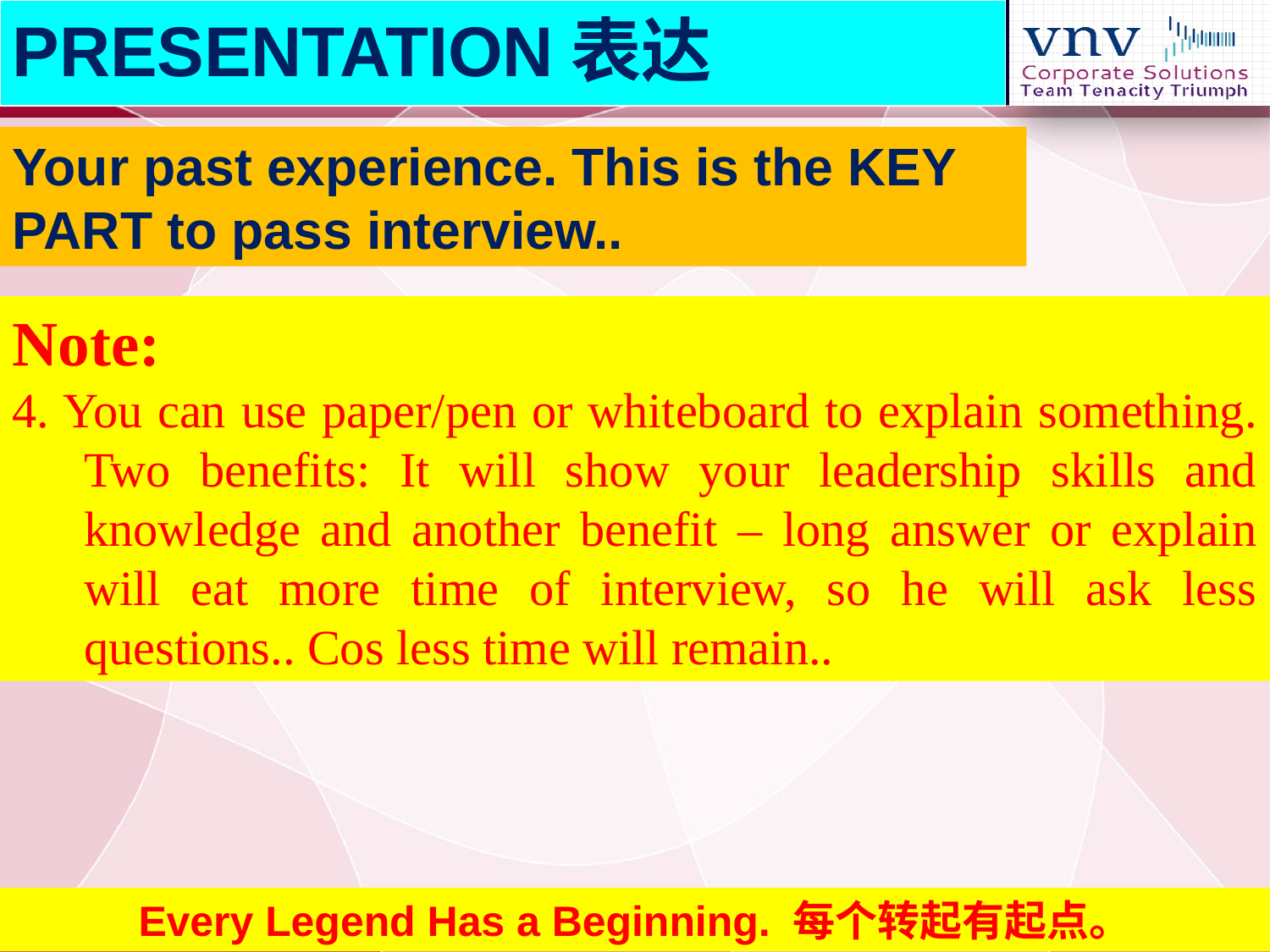

PRESENTATION表达
Your past experience. This is the KEY PART to pass interview..
Note:
4. You can use paper/pen or whiteboard to explain something. Two benefits: It will show your leadership skills and knowledge and another benefit – long answer or explain will eat more time of interview, so he will ask less questions.. Cos less time will remain..
Every Legend Has a Beginning. 每个转起有起点。